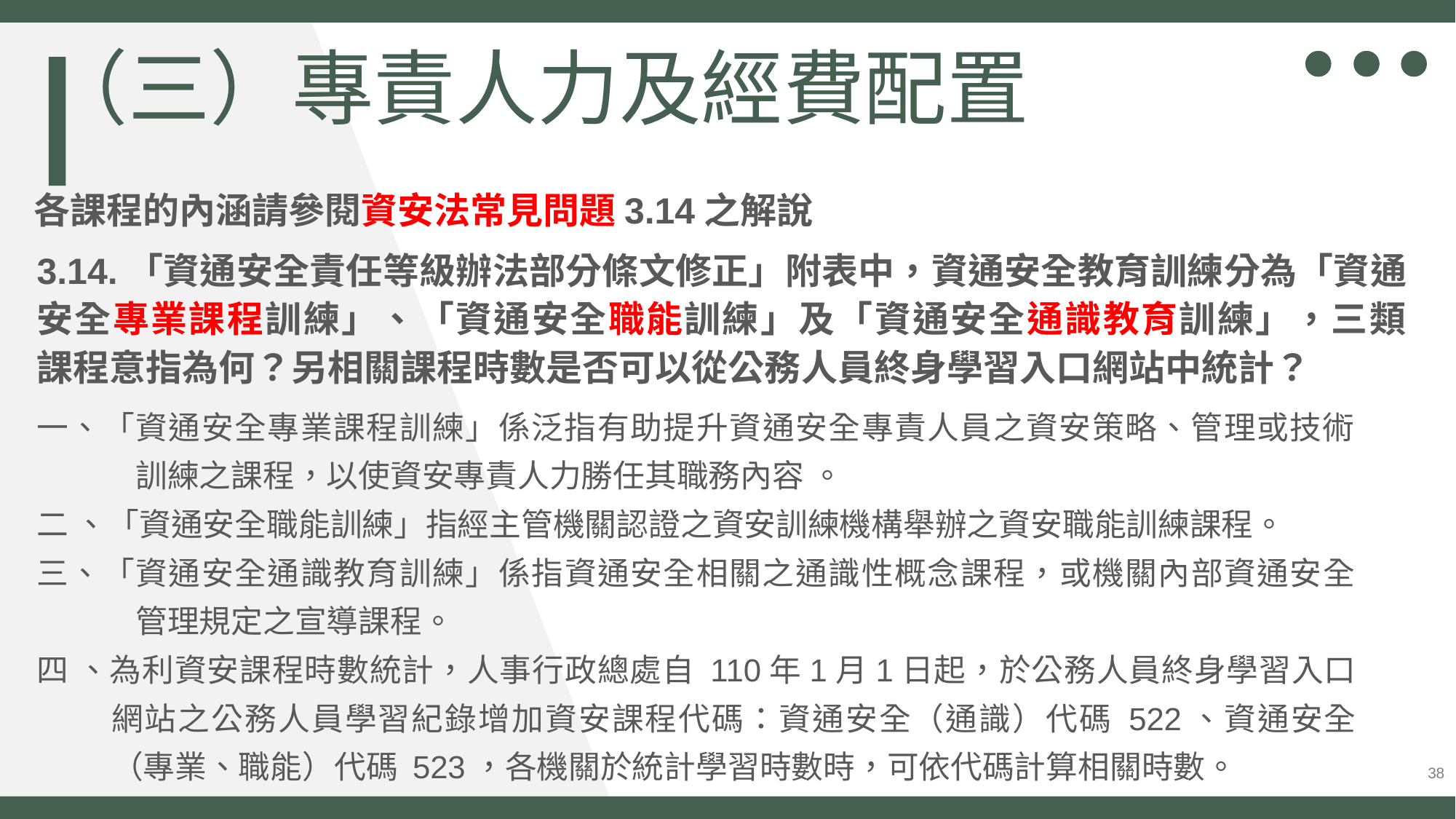

（三）專責人力及經費配置
各課程的內涵請參閱資安法常見問題3.14之解說
3.14.「資通安全責任等級辦法部分條文修正」附表中，資通安全教育訓練分為「資通安全專業課程訓練」、「資通安全職能訓練」及「資通安全通識教育訓練」，三類
課程意指為何？另相關課程時數是否可以從公務人員終身學習入口網站中統計？
一、「資通安全專業課程訓練」係泛指有助提升資通安全專責人員之資安策略、管理或技術
訓練之課程，以使資安專責人力勝任其職務內容 。
二 、「資通安全職能訓練」指經主管機關認證之資安訓練機構舉辦之資安職能訓練課程。
三、「資通安全通識教育訓練」係指資通安全相關之通識性概念課程，或機關內部資通安全
管理規定之宣導課程。
四 、為利資安課程時數統計，人事行政總處自 110年1月1日起，於公務人員終身學習入口網站之公務人員學習紀錄增加資安課程代碼：資通安全（通識）代碼 522、資通安全（專業、職能）代碼 523，各機關於統計學習時數時，可依代碼計算相關時數。
38